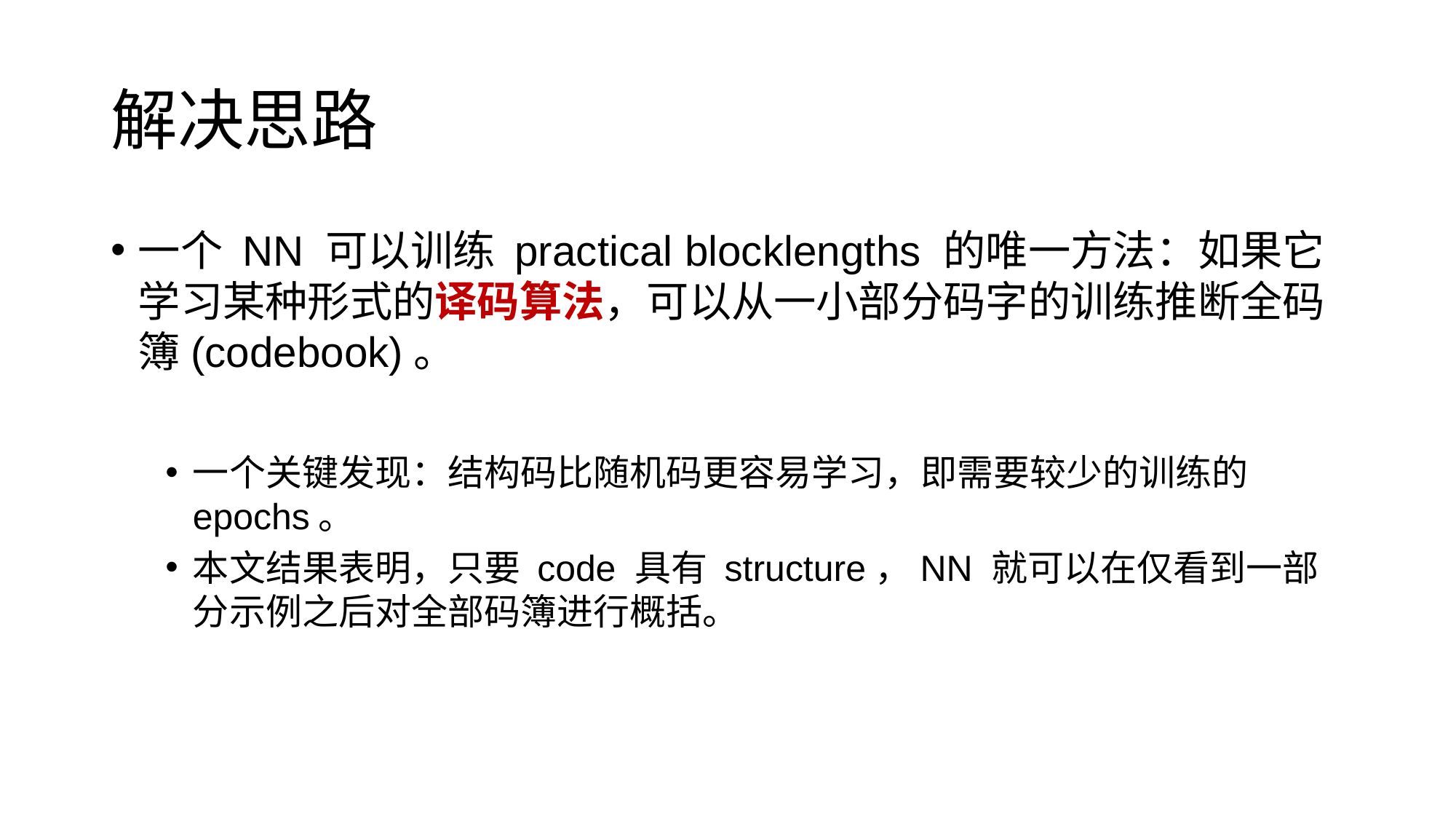

# 解决思路
一个 NN 可以训练 practical blocklengths 的唯一方法：如果它学习某种形式的译码算法，可以从一小部分码字的训练推断全码簿(codebook)。

一个关键发现：结构码比随机码更容易学习，即需要较少的训练的 epochs。
本文结果表明，只要 code 具有 structure，NN 就可以在仅看到一部分示例之后对全部码簿进行概括。